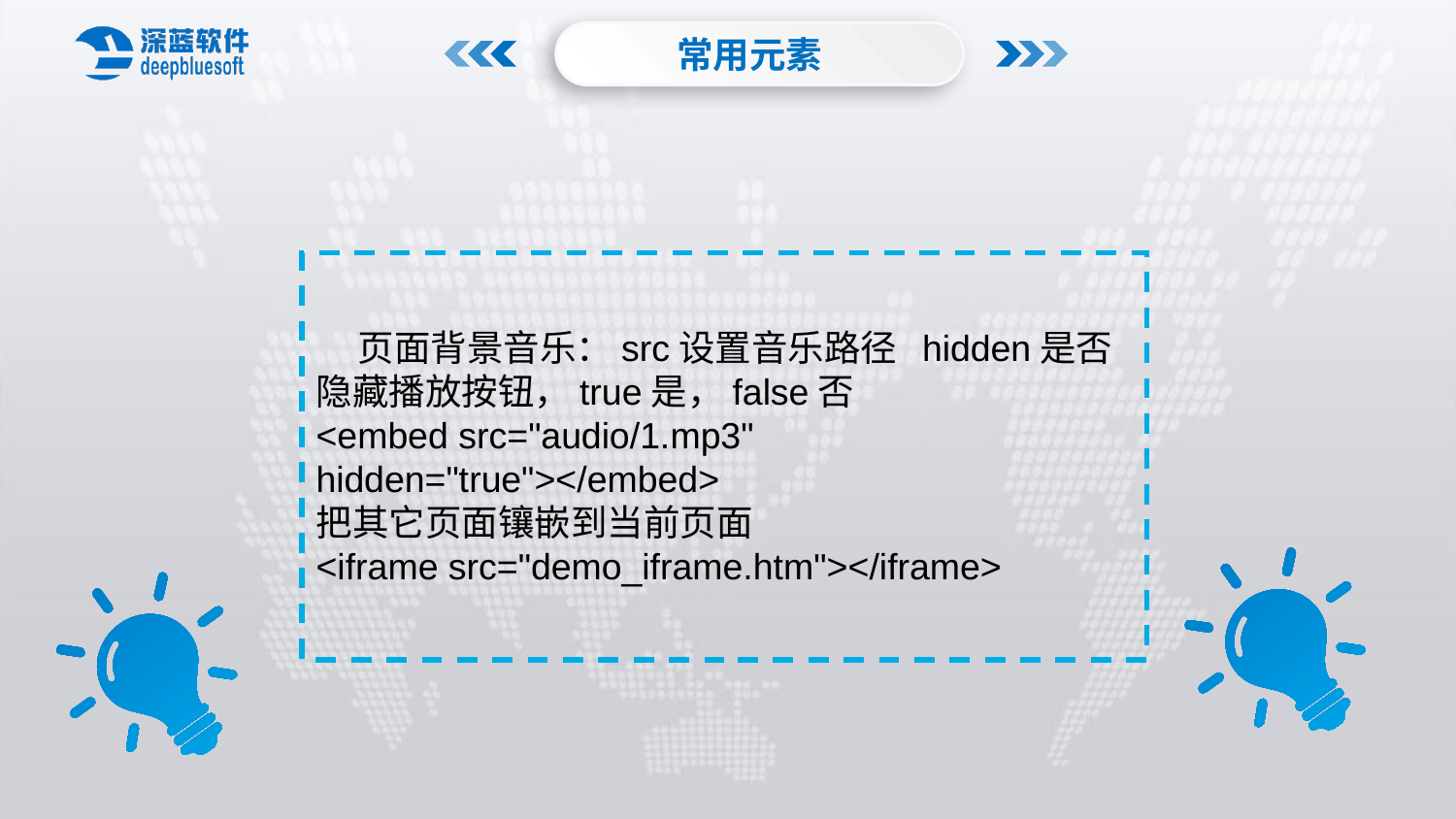

常用元素

    页面背景音乐：src设置音乐路径  hidden是否隐藏播放按钮，true是，false否
<embed src="audio/1.mp3" hidden="true"></embed>
把其它页面镶嵌到当前页面
<iframe src="demo_iframe.htm"></iframe>